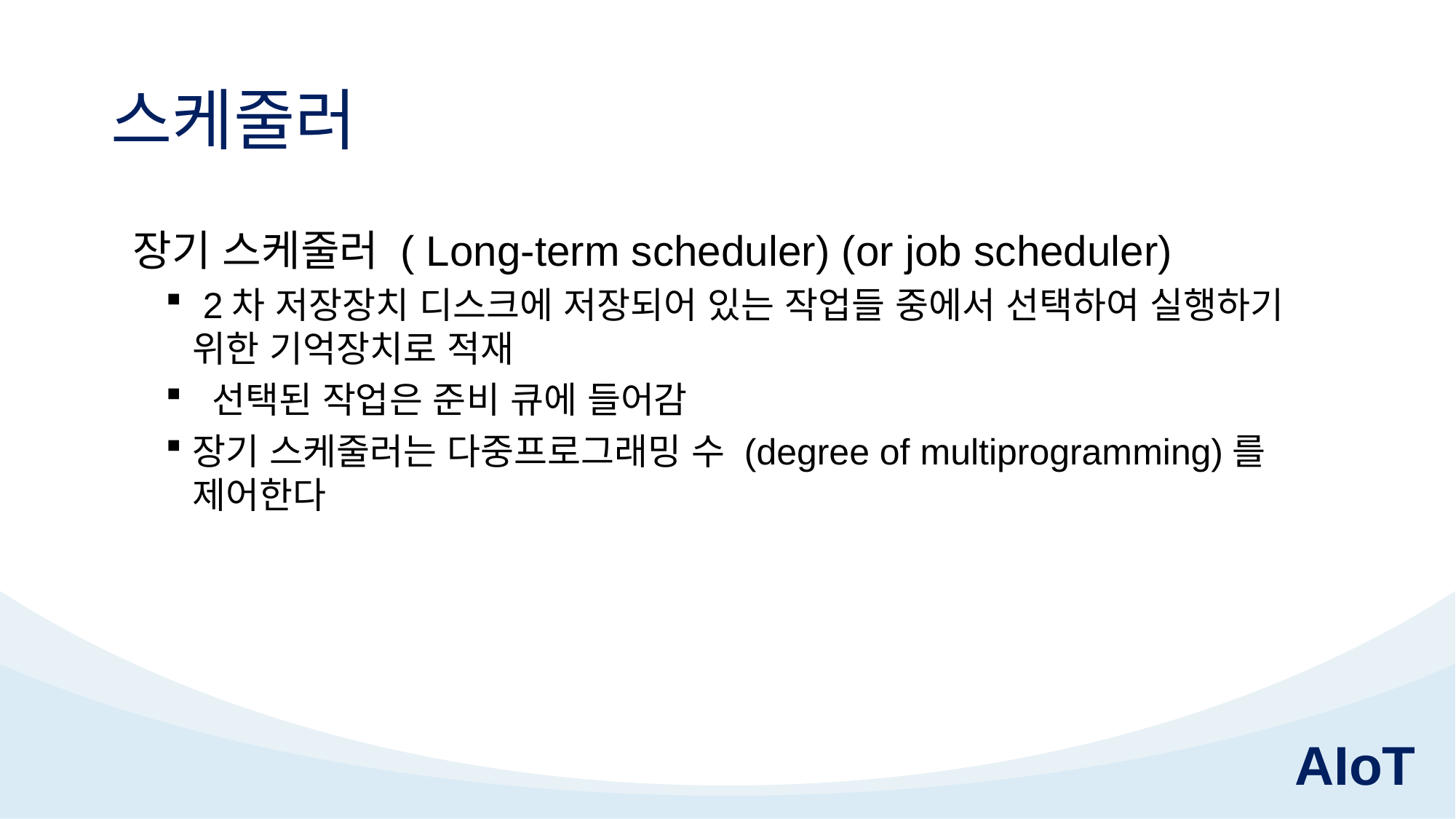

# 스케줄러
 장기 스케줄러 ( Long-term scheduler) (or job scheduler)
 2차 저장장치 디스크에 저장되어 있는 작업들 중에서 선택하여 실행하기 위한 기억장치로 적재
 선택된 작업은 준비 큐에 들어감
장기 스케줄러는 다중프로그래밍 수 (degree of multiprogramming)를 제어한다